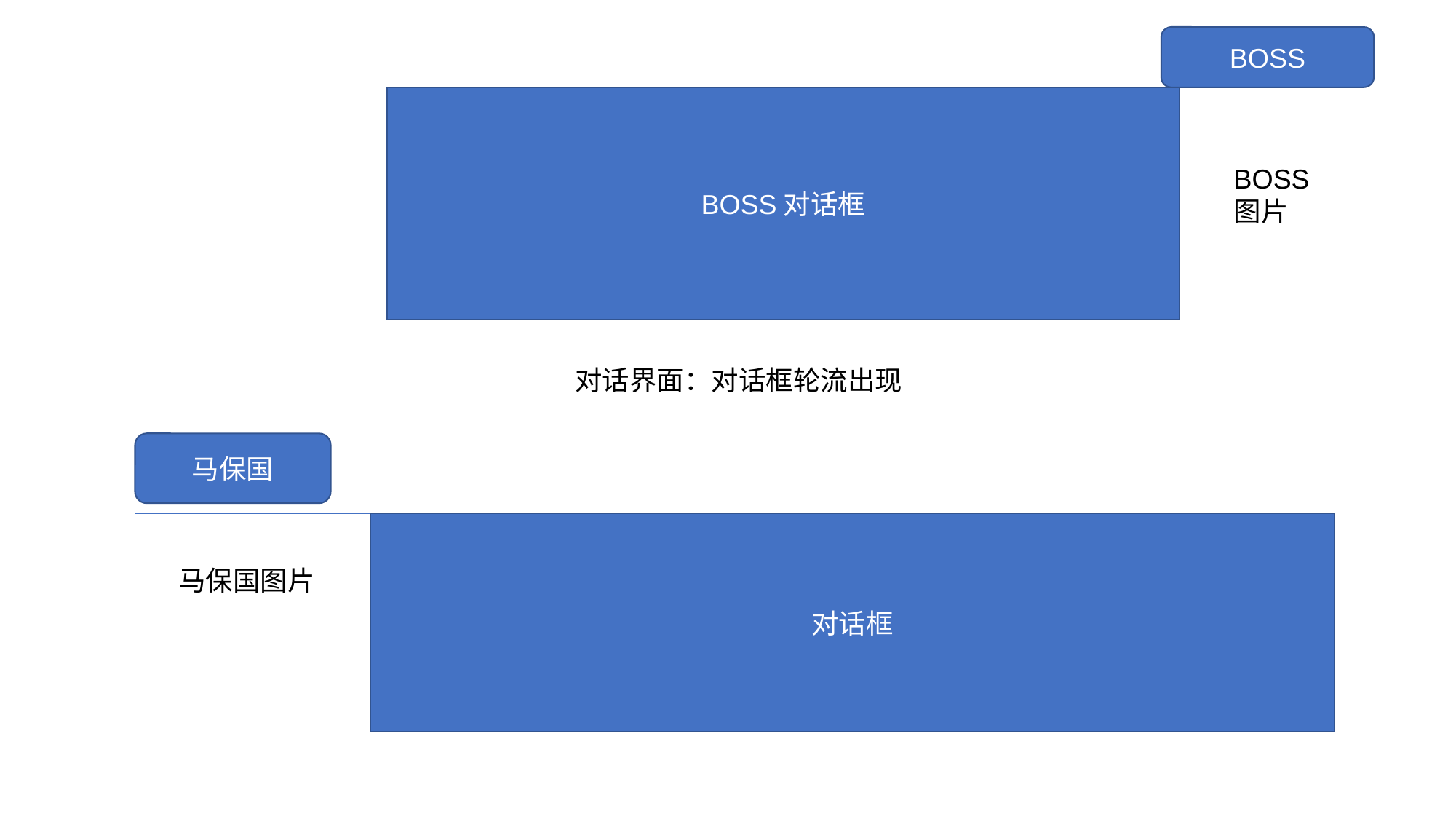

BOSS
BOSS对话框
BOSS图片
对话界面：对话框轮流出现
马保国
对话框
马保国图片